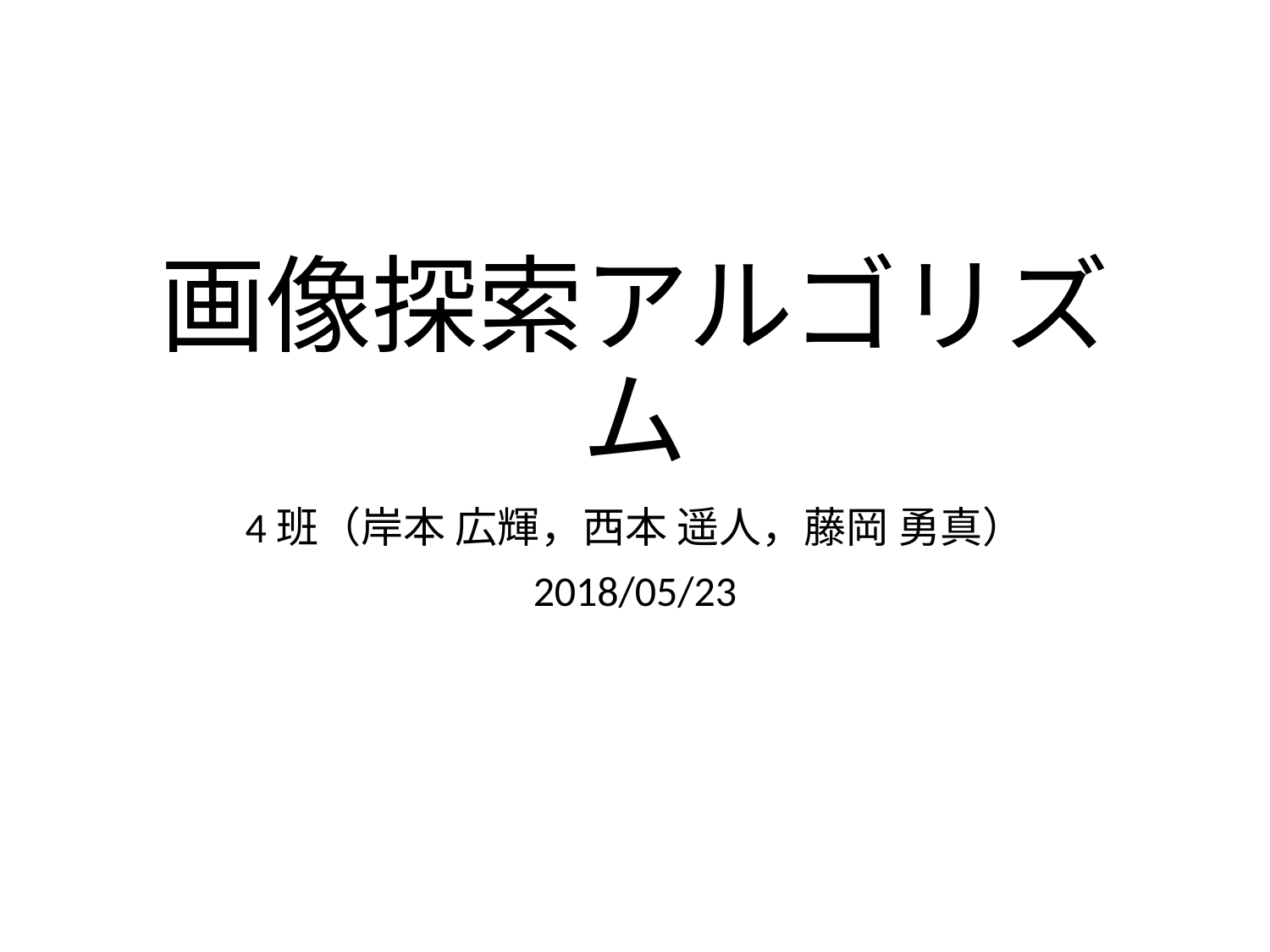

# 画像探索アルゴリズム
4班（岸本 広輝，西本 遥人，藤岡 勇真）
2018/05/23